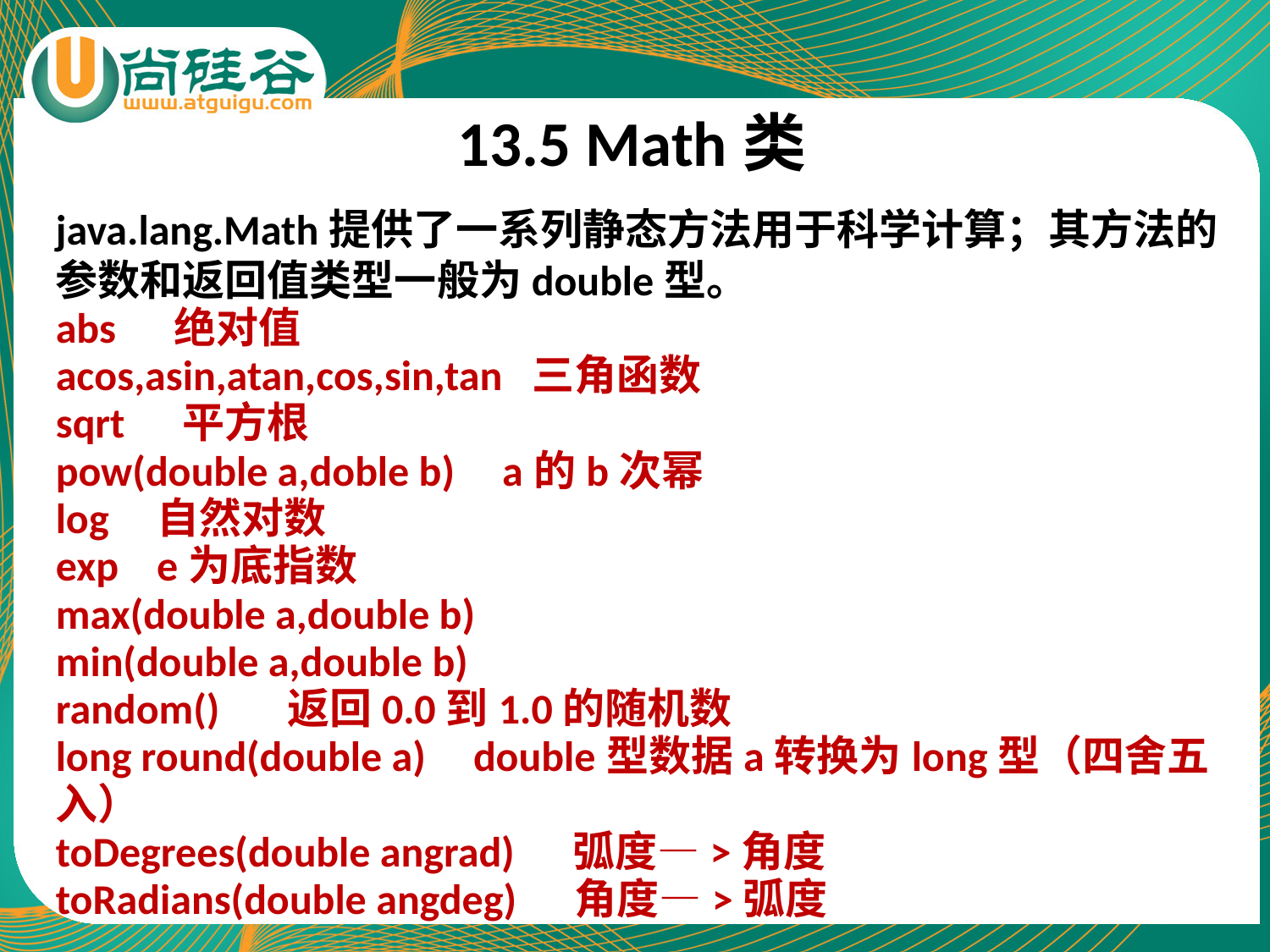

13.5 Math类
java.lang.Math提供了一系列静态方法用于科学计算；其方法的参数和返回值类型一般为double型。
abs     绝对值
acos,asin,atan,cos,sin,tan  三角函数
sqrt     平方根
pow(double a,doble b)     a的b次幂
log    自然对数
exp    e为底指数
max(double a,double b)
min(double a,double b)
random()      返回0.0到1.0的随机数
long round(double a)     double型数据a转换为long型（四舍五入）
toDegrees(double angrad)     弧度—>角度
toRadians(double angdeg)     角度—>弧度